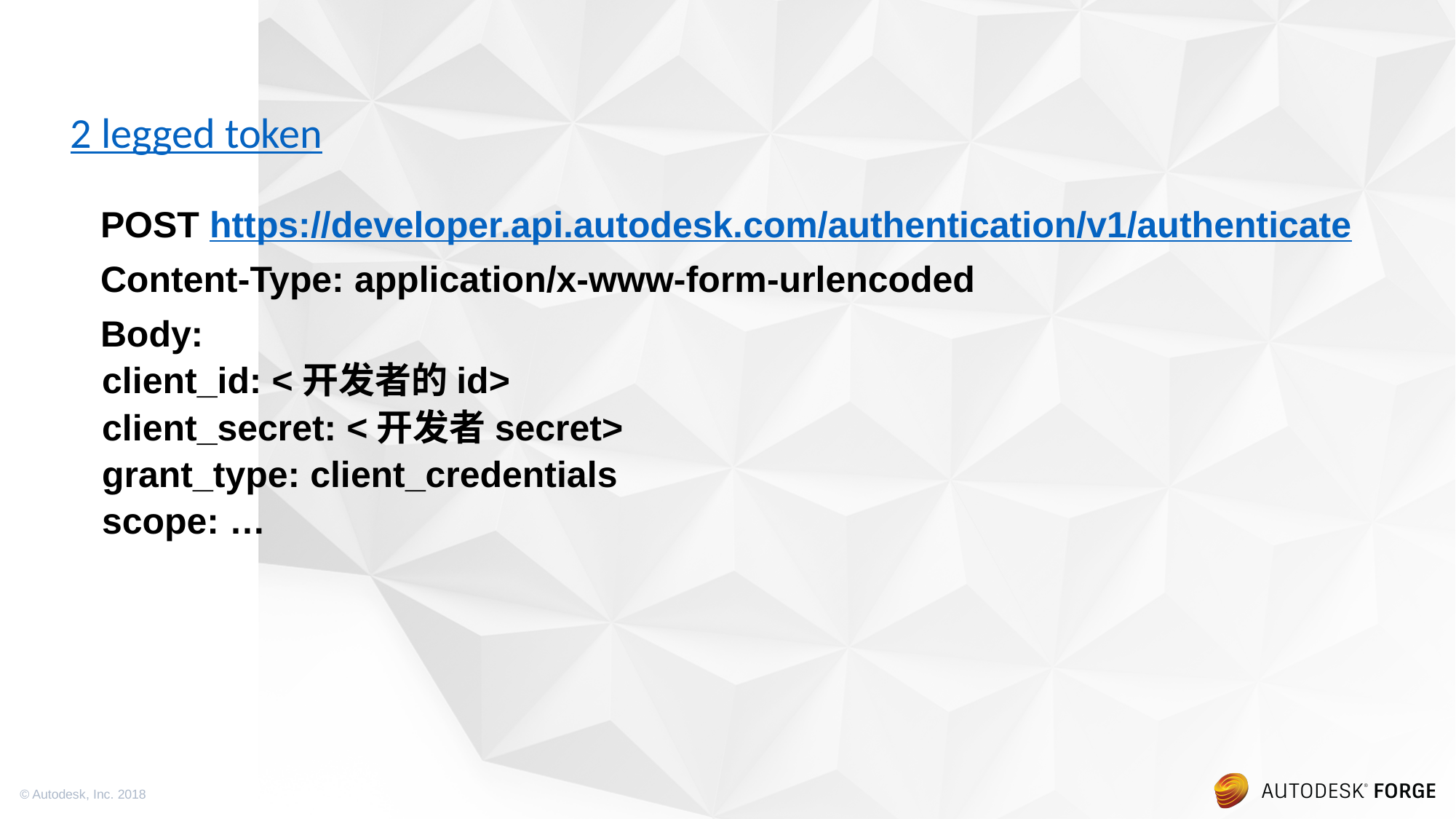

# 2 legged token
POST https://developer.api.autodesk.com/authentication/v1/authenticate
Content-Type: application/x-www-form-urlencoded
Body:
client_id: <开发者的id>
client_secret: <开发者secret>
grant_type: client_credentials
scope: …